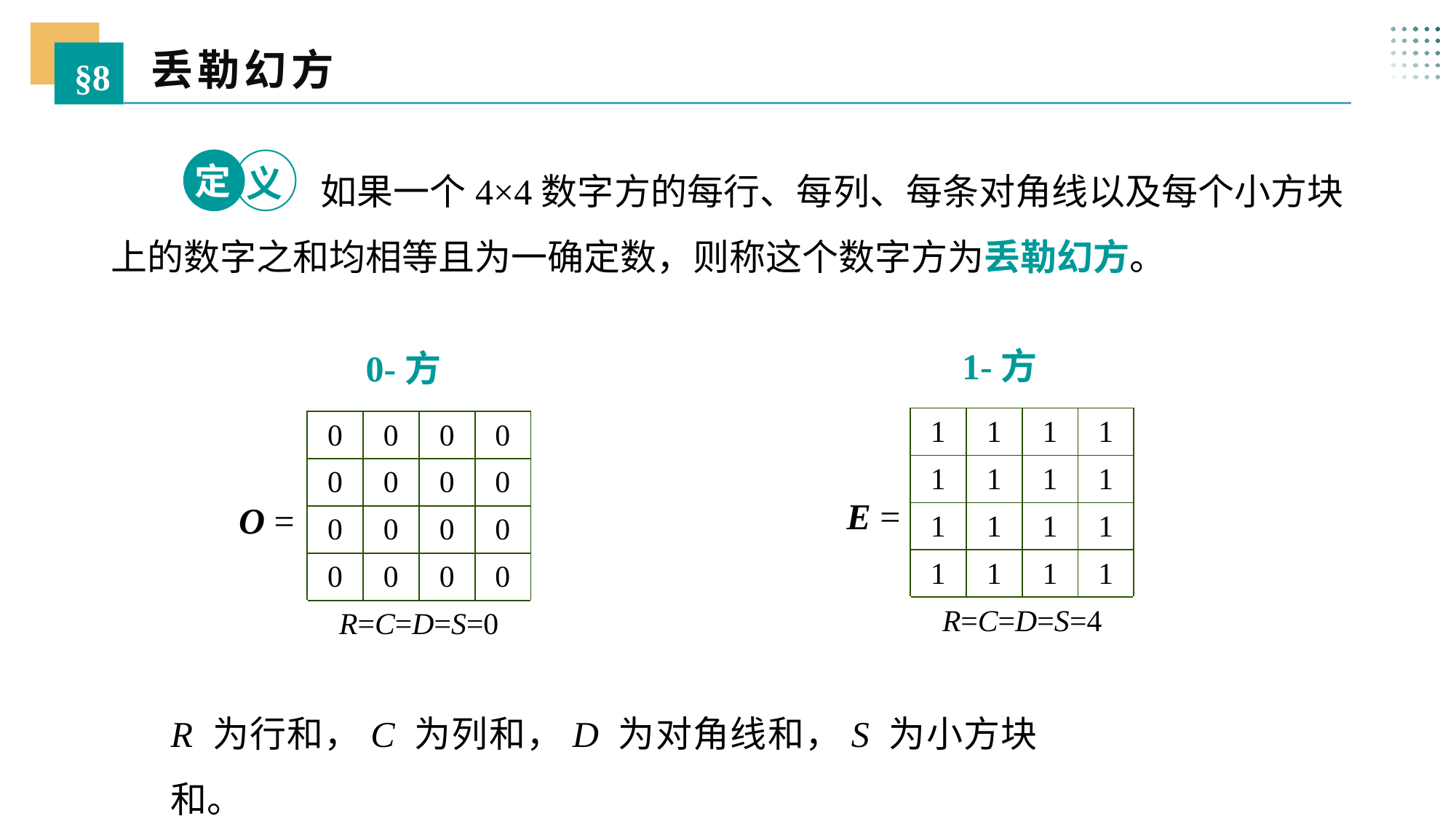

丢勒幻方
§8
                        如果一个4×4数字方的每行、每列、每条对角线以及每个小方块上的数字之和均相等且为一确定数，则称这个数字方为丢勒幻方。

定

义
1-方
0-方
| 1 | 1 | 1 | 1 |
| --- | --- | --- | --- |
| 1 | 1 | 1 | 1 |
| 1 | 1 | 1 | 1 |
| 1 | 1 | 1 | 1 |
| R=C=D=S=4 |  |  |  |
| 0 | 0 | 0 | 0 |
| --- | --- | --- | --- |
| 0 | 0 | 0 | 0 |
| 0 | 0 | 0 | 0 |
| 0 | 0 | 0 | 0 |
| R=C=D=S=0 |  |  |  |
E =
O =
R 为行和，C 为列和，D 为对角线和，S 为小方块和。